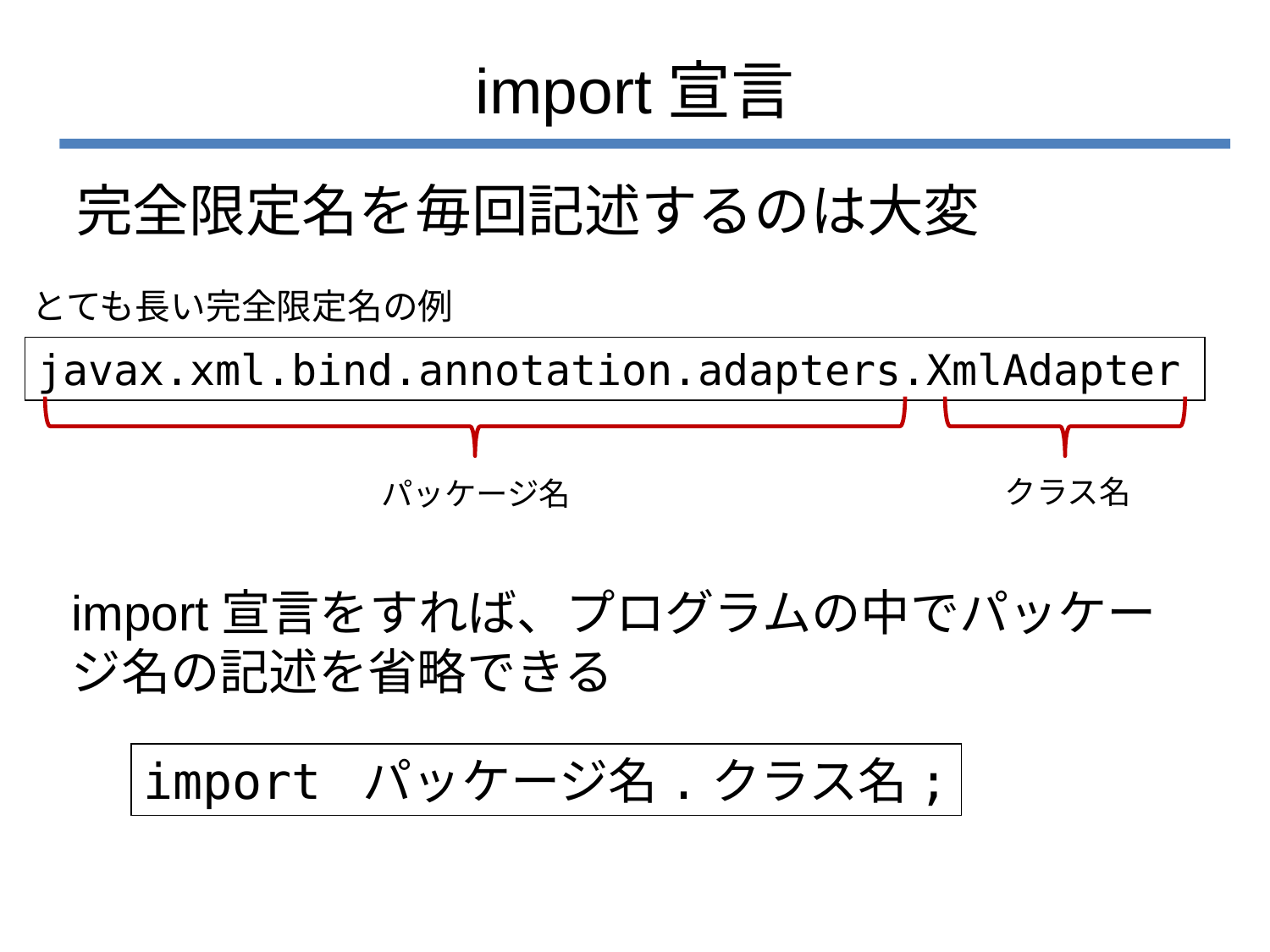

# import宣言
完全限定名を毎回記述するのは大変
とても長い完全限定名の例

javax.xml.bind.annotation.adapters.XmlAdapter
クラス名
パッケージ名
import宣言をすれば、プログラムの中でパッケージ名の記述を省略できる
import パッケージ名.クラス名;